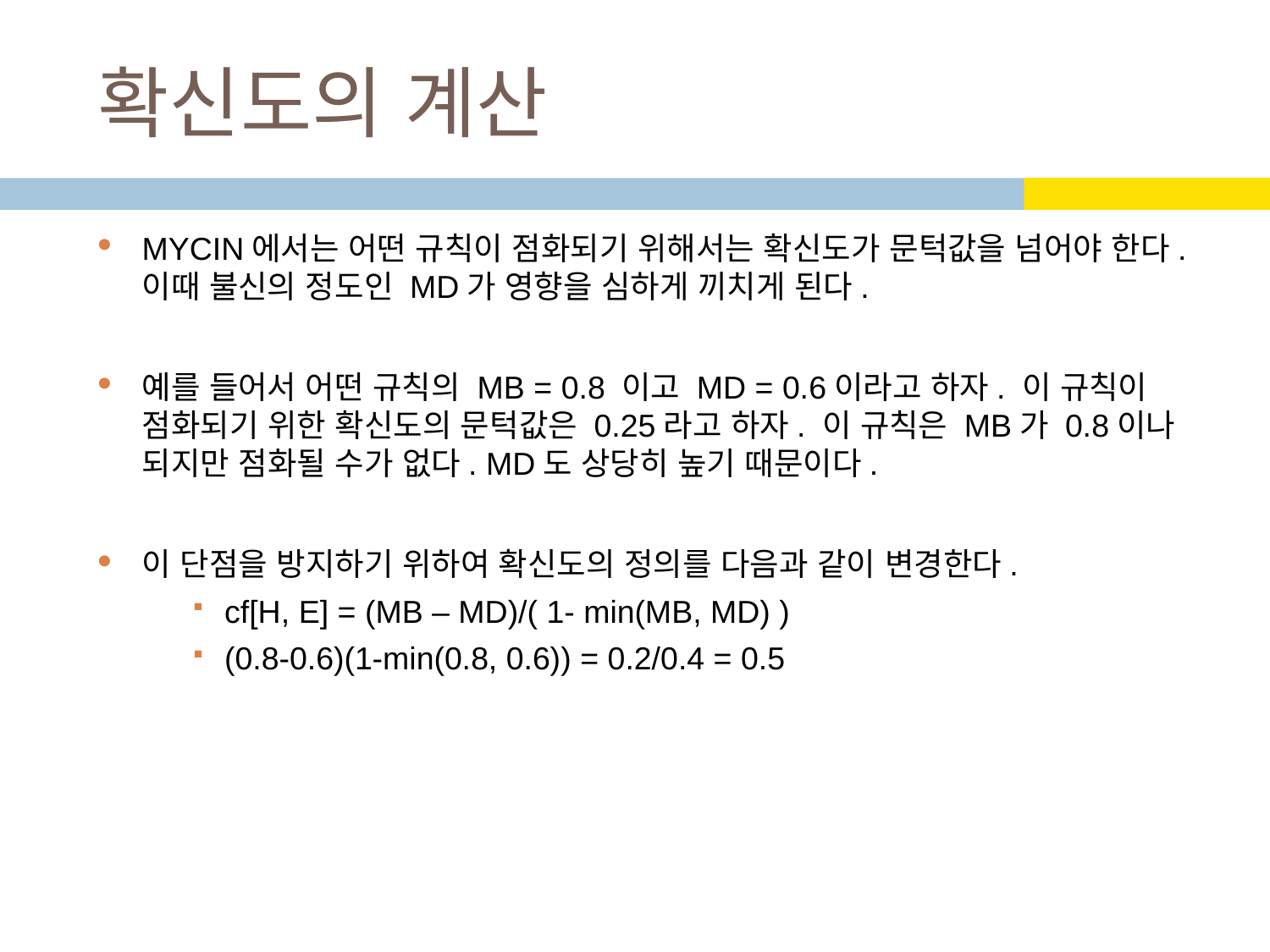

# 확신도의 계산
MYCIN에서는 어떤 규칙이 점화되기 위해서는 확신도가 문턱값을 넘어야 한다. 이때 불신의 정도인 MD가 영향을 심하게 끼치게 된다.

예를 들어서 어떤 규칙의 MB = 0.8 이고 MD = 0.6이라고 하자. 이 규칙이 점화되기 위한 확신도의 문턱값은 0.25라고 하자. 이 규칙은 MB가 0.8이나 되지만 점화될 수가 없다. MD도 상당히 높기 때문이다.

이 단점을 방지하기 위하여 확신도의 정의를 다음과 같이 변경한다.
cf[H, E] = (MB – MD)/( 1- min(MB, MD) )
(0.8-0.6)(1-min(0.8, 0.6)) = 0.2/0.4 = 0.5